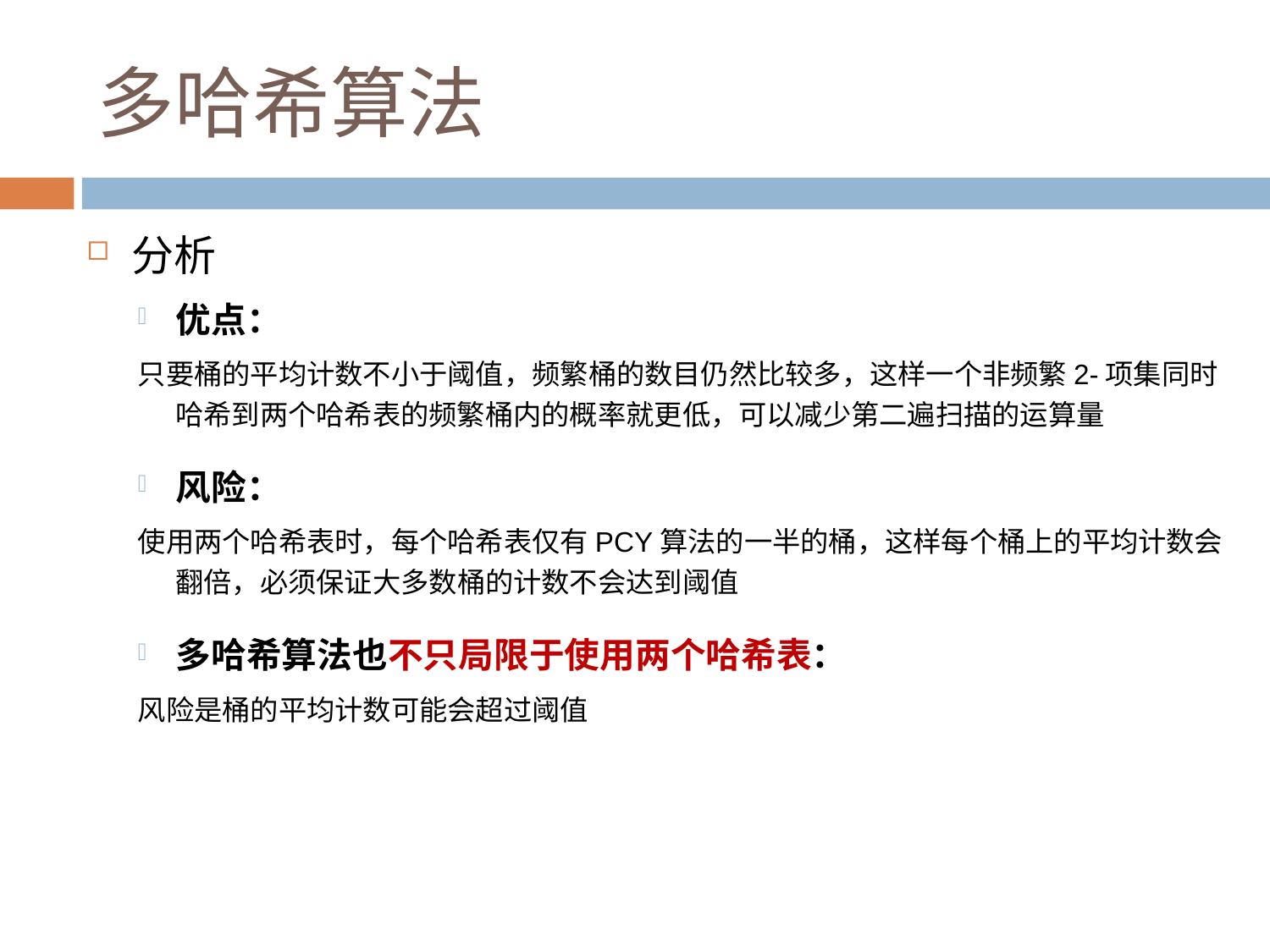

# 多哈希算法
31
分析
优点：
只要桶的平均计数不小于阈值，频繁桶的数目仍然比较多，这样一个非频繁2-项集同时哈希到两个哈希表的频繁桶内的概率就更低，可以减少第二遍扫描的运算量
风险：
使用两个哈希表时，每个哈希表仅有PCY算法的一半的桶，这样每个桶上的平均计数会翻倍，必须保证大多数桶的计数不会达到阈值
多哈希算法也不只局限于使用两个哈希表：
风险是桶的平均计数可能会超过阈值